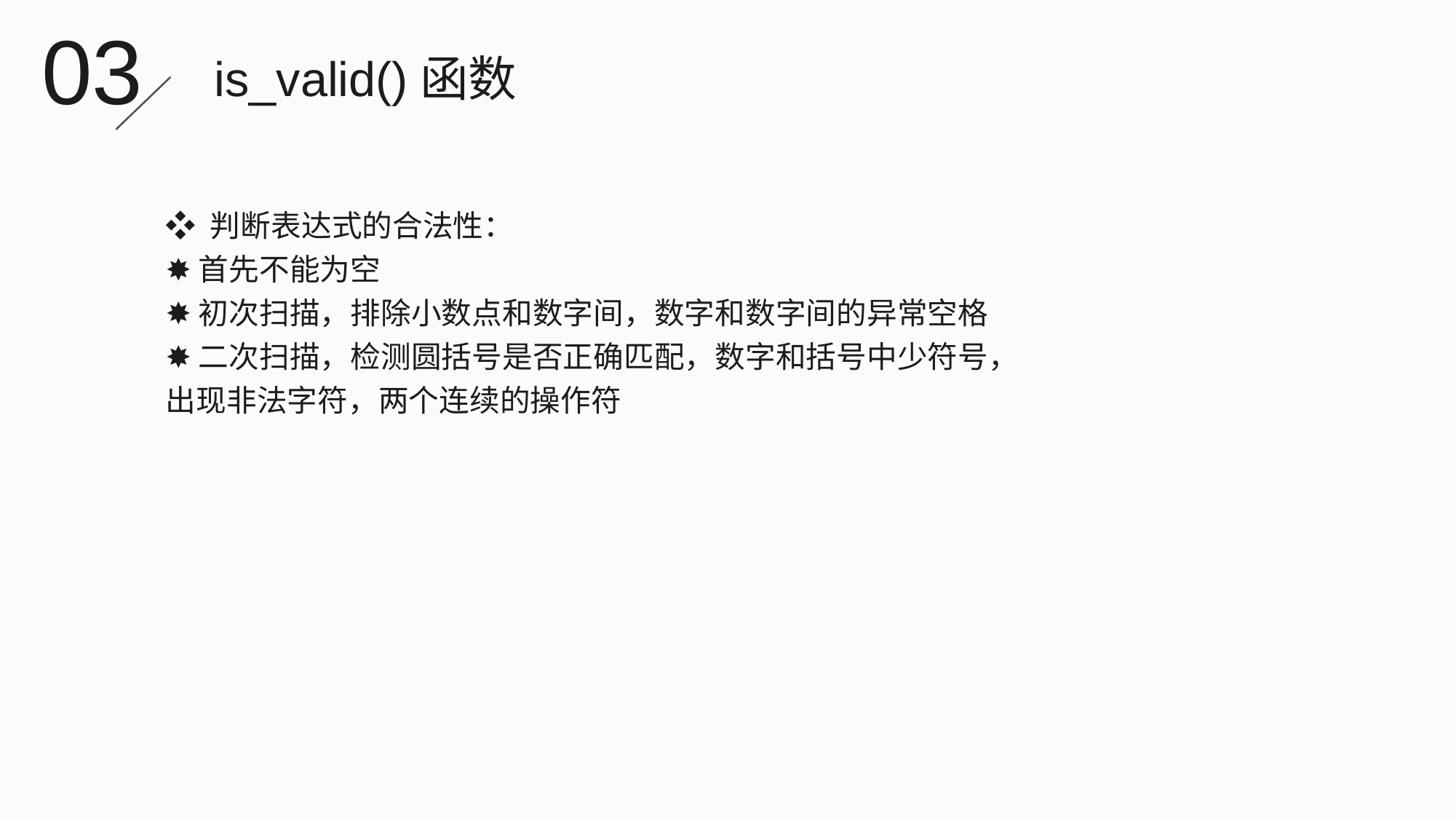

03
is_valid()函数
❖ 判断表达式的合法性：
✸首先不能为空
✸初次扫描，排除小数点和数字间，数字和数字间的异常空格
✸二次扫描，检测圆括号是否正确匹配，数字和括号中少符号，出现非法字符，两个连续的操作符